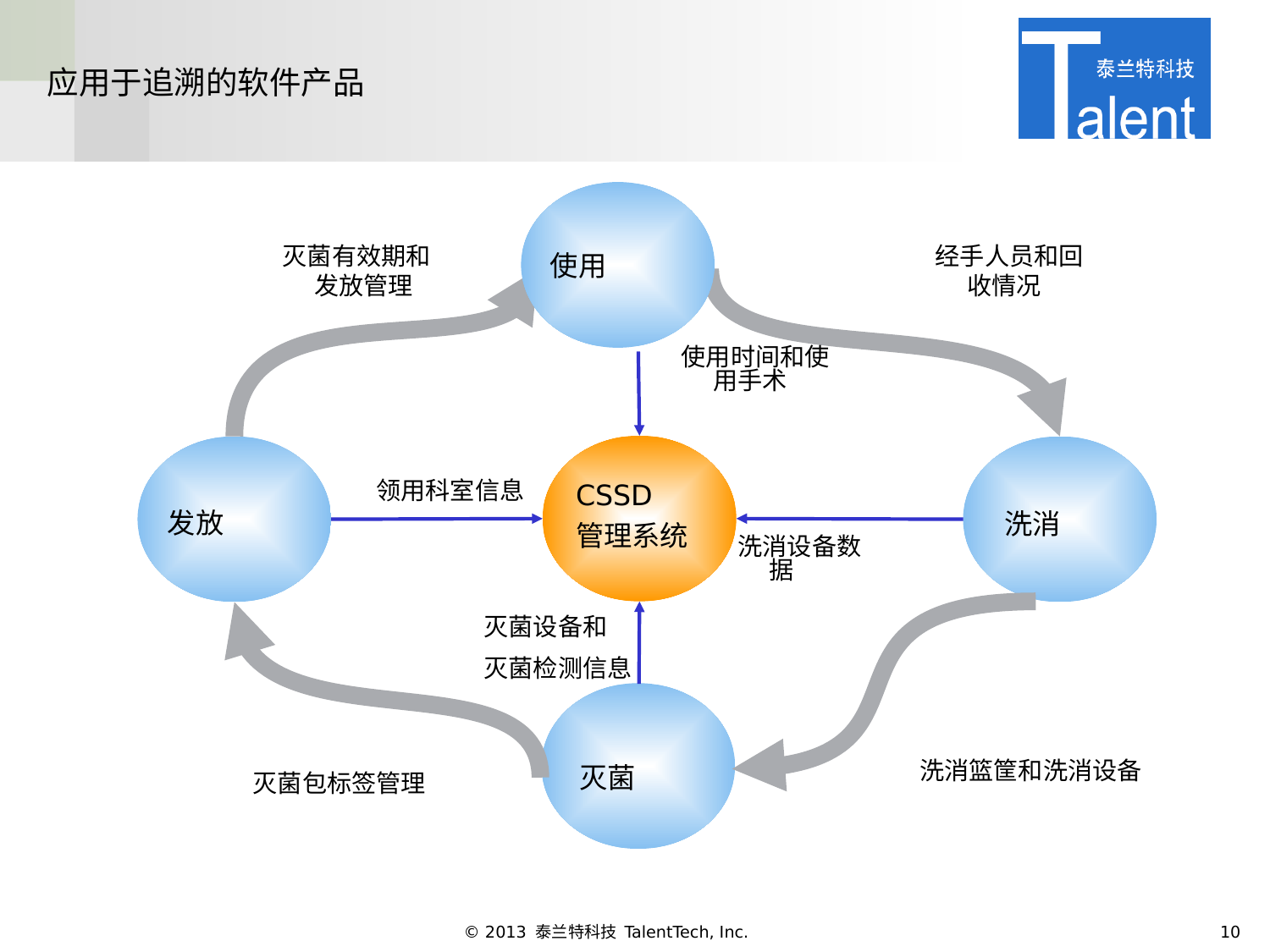

# 应用于追溯的软件产品

灭菌有效期和发放管理
经手人员和回收情况
使用
使用时间和使用手术

领用科室信息
CSSD
管理系统
发放
洗消
洗消设备数据
灭菌设备和
灭菌检测信息

洗消篮筐和洗消设备
灭菌
灭菌包标签管理